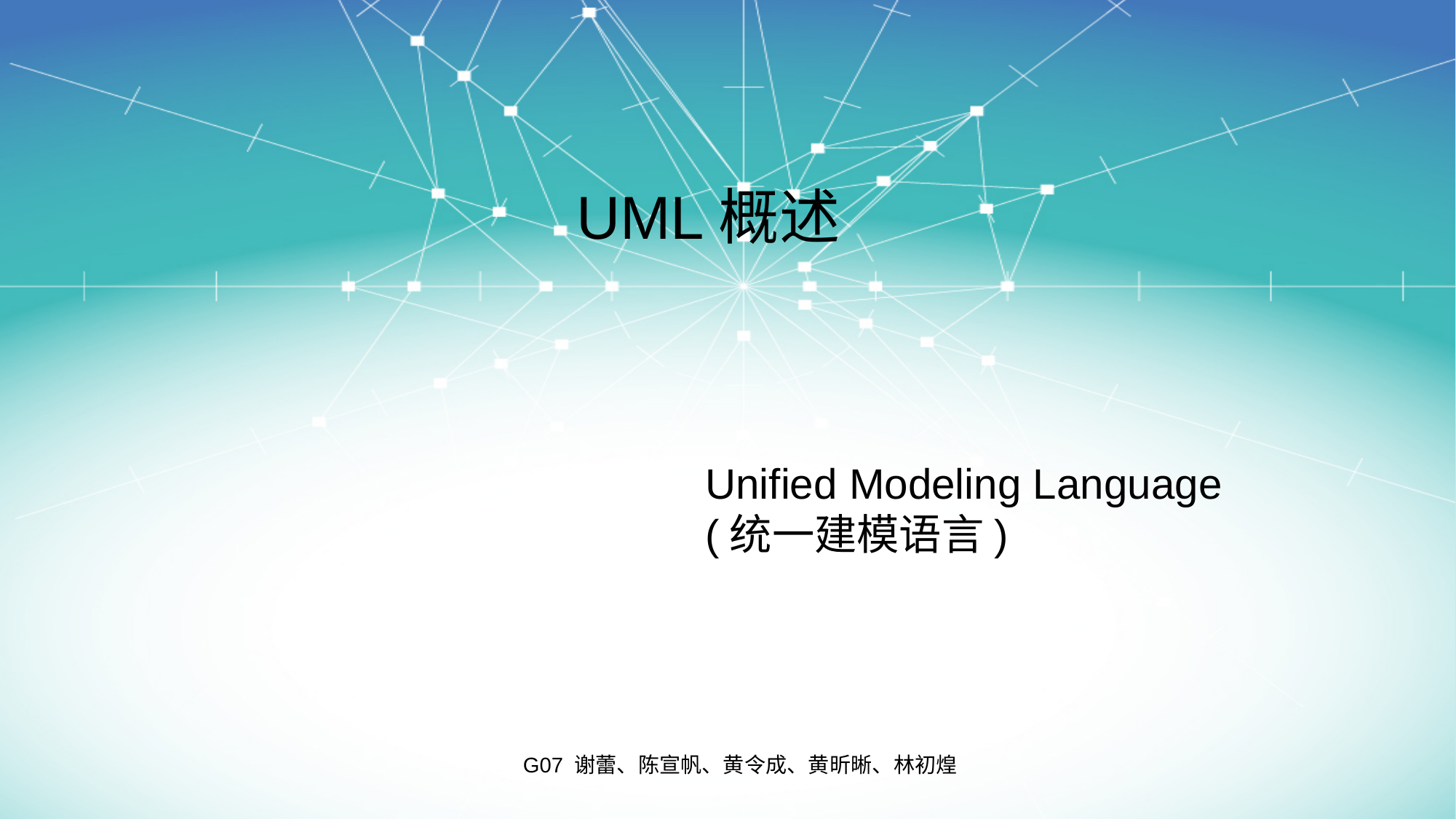

UML概述
Unified Modeling Language
(统一建模语言)
1

G07 谢蕾、陈宣帆、黄令成、黄昕晰、林初煌